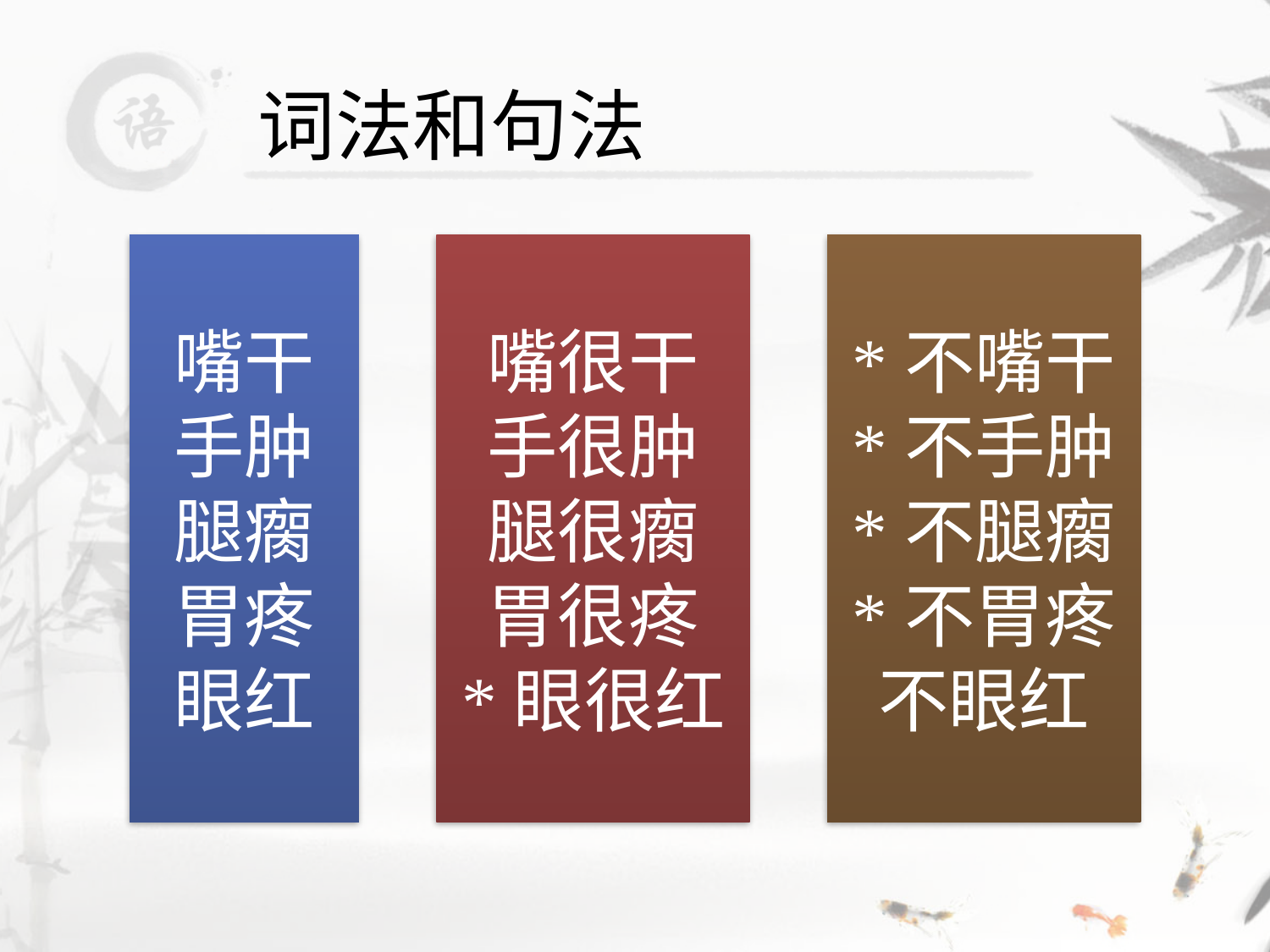

# 词法和句法

嘴干
手肿
腿瘸
胃疼
眼红
嘴很干
手很肿
腿很瘸
胃很疼
*眼很红
*不嘴干
*不手肿
*不腿瘸
*不胃疼
不眼红